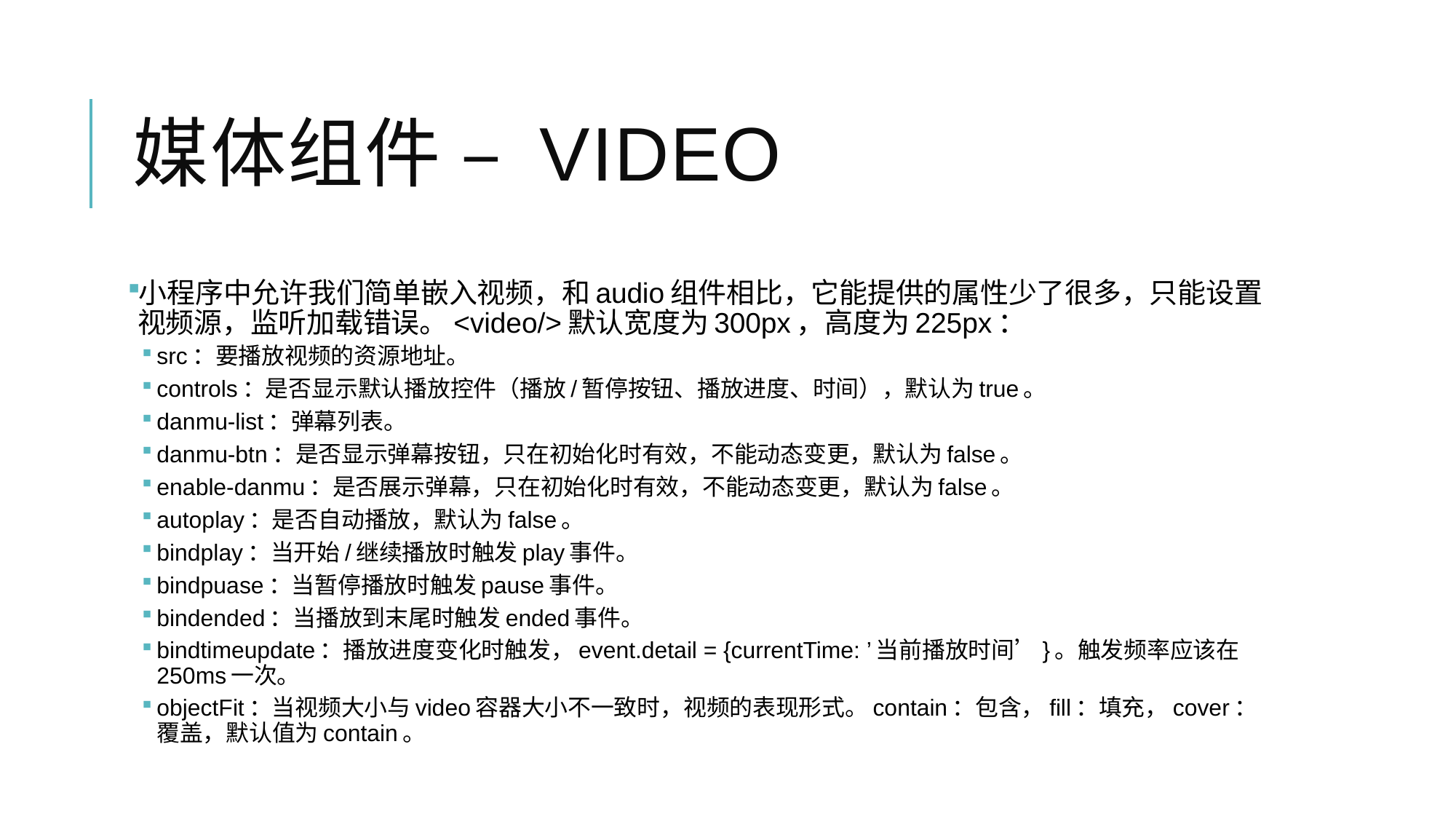

# 媒体组件 – Video
小程序中允许我们简单嵌入视频，和audio组件相比，它能提供的属性少了很多，只能设置视频源，监听加载错误。<video/>默认宽度为300px，高度为225px：
src：要播放视频的资源地址。
controls：是否显示默认播放控件（播放/暂停按钮、播放进度、时间），默认为true。
danmu-list：弹幕列表。
danmu-btn：是否显示弹幕按钮，只在初始化时有效，不能动态变更，默认为false。
enable-danmu：是否展示弹幕，只在初始化时有效，不能动态变更，默认为false。
autoplay：是否自动播放，默认为false。
bindplay：当开始/继续播放时触发play事件。
bindpuase：当暂停播放时触发pause事件。
bindended：当播放到末尾时触发ended事件。
bindtimeupdate：播放进度变化时触发，event.detail = {currentTime: ’当前播放时间’}。触发频率应该在250ms一次。
objectFit：当视频大小与video容器大小不一致时，视频的表现形式。contain：包含，fill：填充，cover：覆盖，默认值为contain。